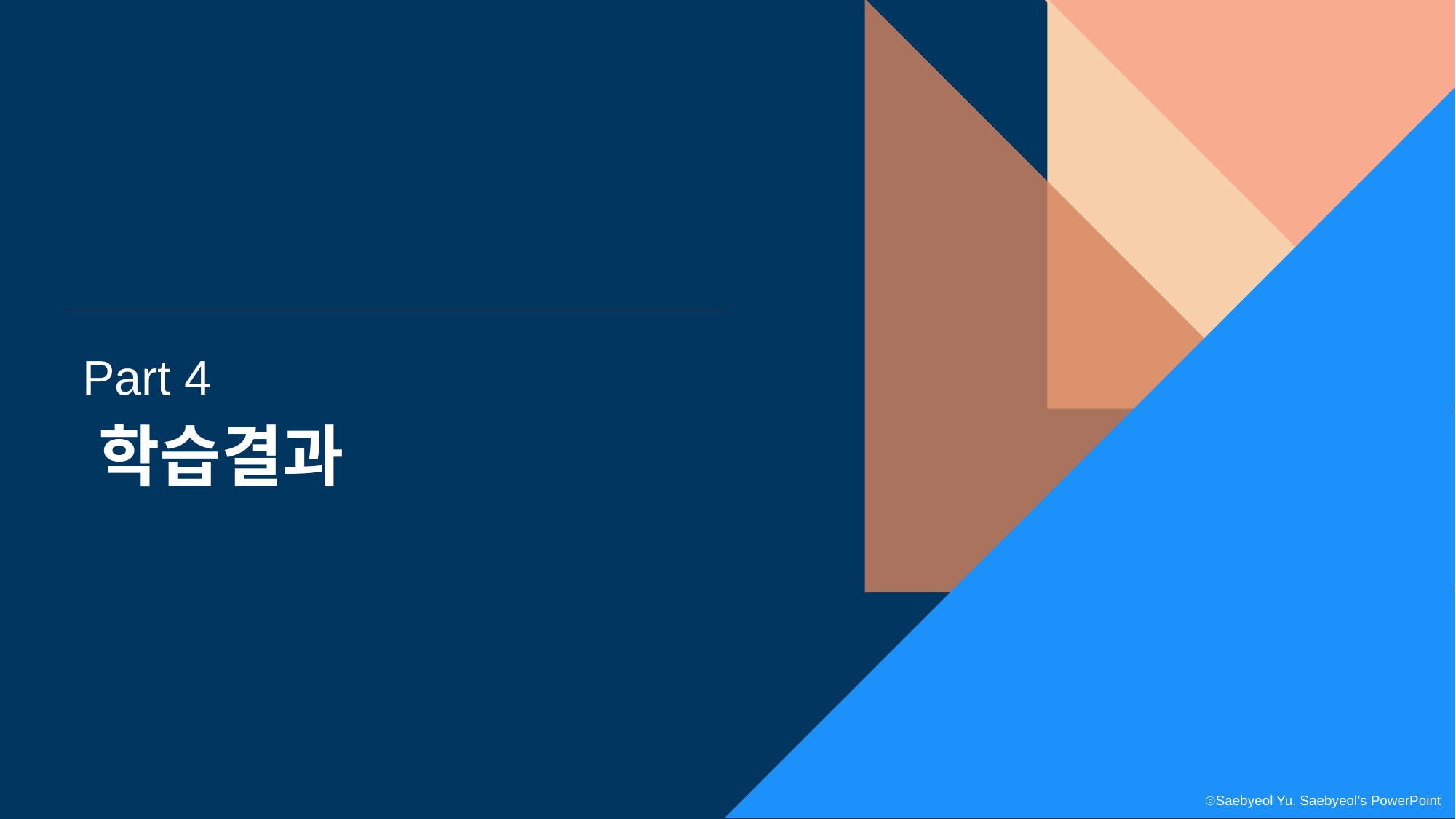

Part 4
학습결과
ⓒSaebyeol Yu. Saebyeol’s PowerPoint